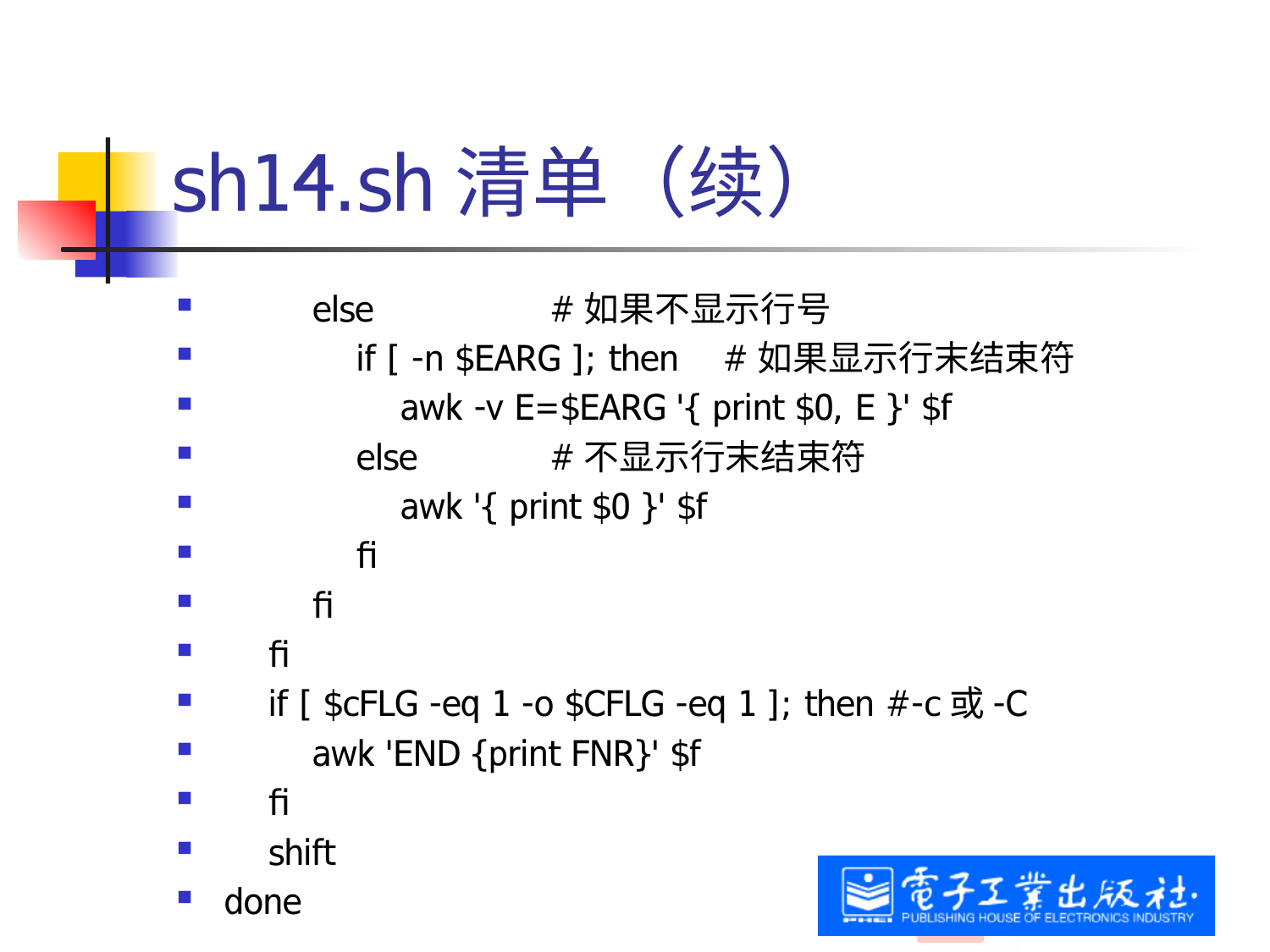

# sh14.sh清单（续）
        else                #如果不显示行号
            if [ -n $EARG ]; then    #如果显示行末结束符
                awk -v E=$EARG '{ print $0, E }' $f
            else            #不显示行末结束符
                awk '{ print $0 }' $f
            fi
        fi
    fi
    if [ $cFLG -eq 1 -o $CFLG -eq 1 ]; then #-c或-C
        awk 'END {print FNR}' $f
    fi
    shift
done